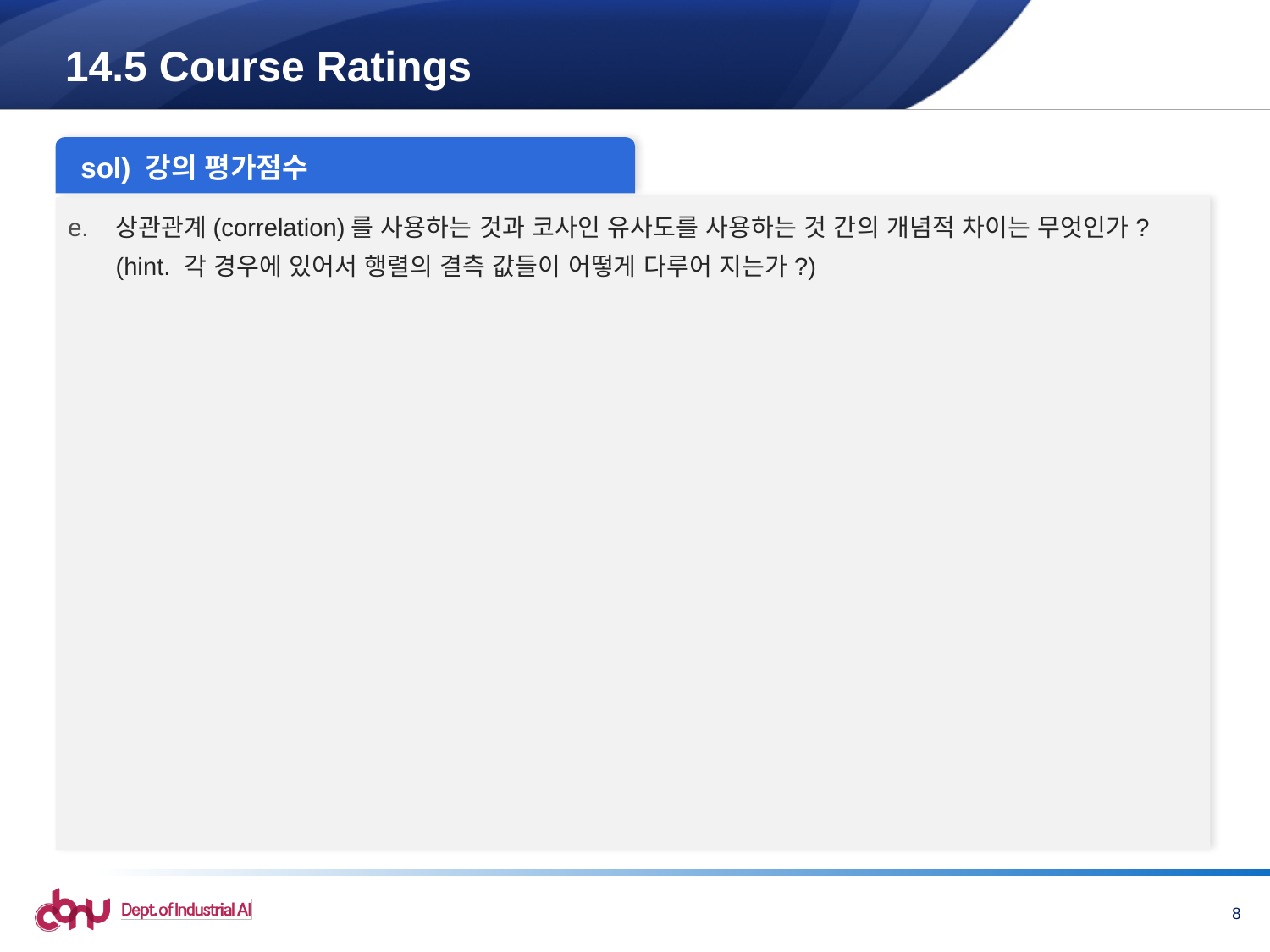

# 14.5 Course Ratings
sol) 강의 평가점수
상관관계(correlation)를 사용하는 것과 코사인 유사도를 사용하는 것 간의 개념적 차이는 무엇인가? (hint. 각 경우에 있어서 행렬의 결측 값들이 어떻게 다루어 지는가?)